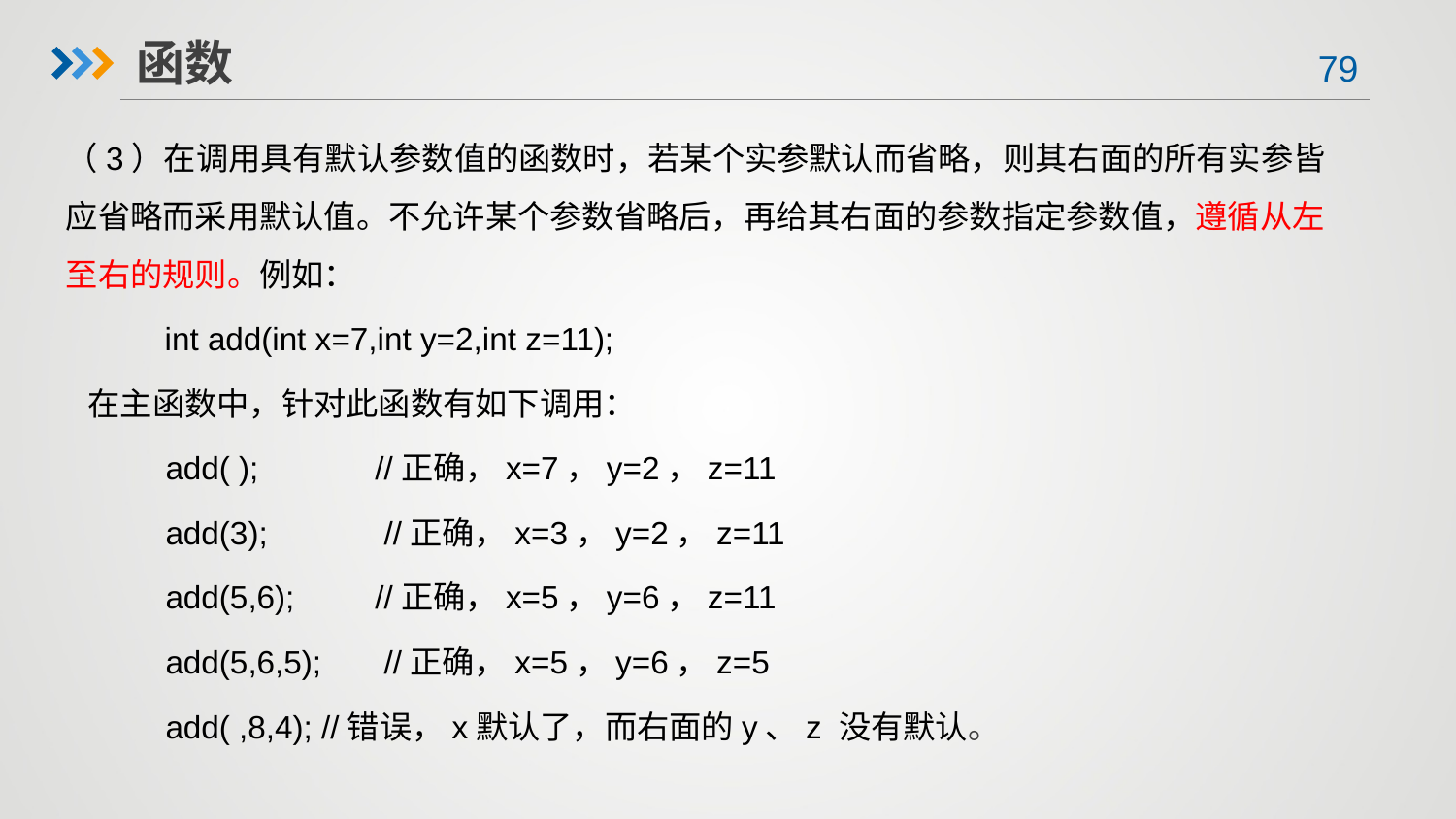

函数
（3）在调用具有默认参数值的函数时，若某个实参默认而省略，则其右面的所有实参皆应省略而采用默认值。不允许某个参数省略后，再给其右面的参数指定参数值，遵循从左至右的规则。例如：
           int add(int x=7,int y=2,int z=11);
  在主函数中，针对此函数有如下调用：
   add( );             //正确，x=7，y=2，z=11
   add(3);             //正确，x=3，y=2，z=11
   add(5,6);         //正确，x=5，y=6，z=11
   add(5,6,5);       //正确，x=5，y=6，z=5
   add( ,8,4); //错误，x默认了，而右面的y、z 没有默认。